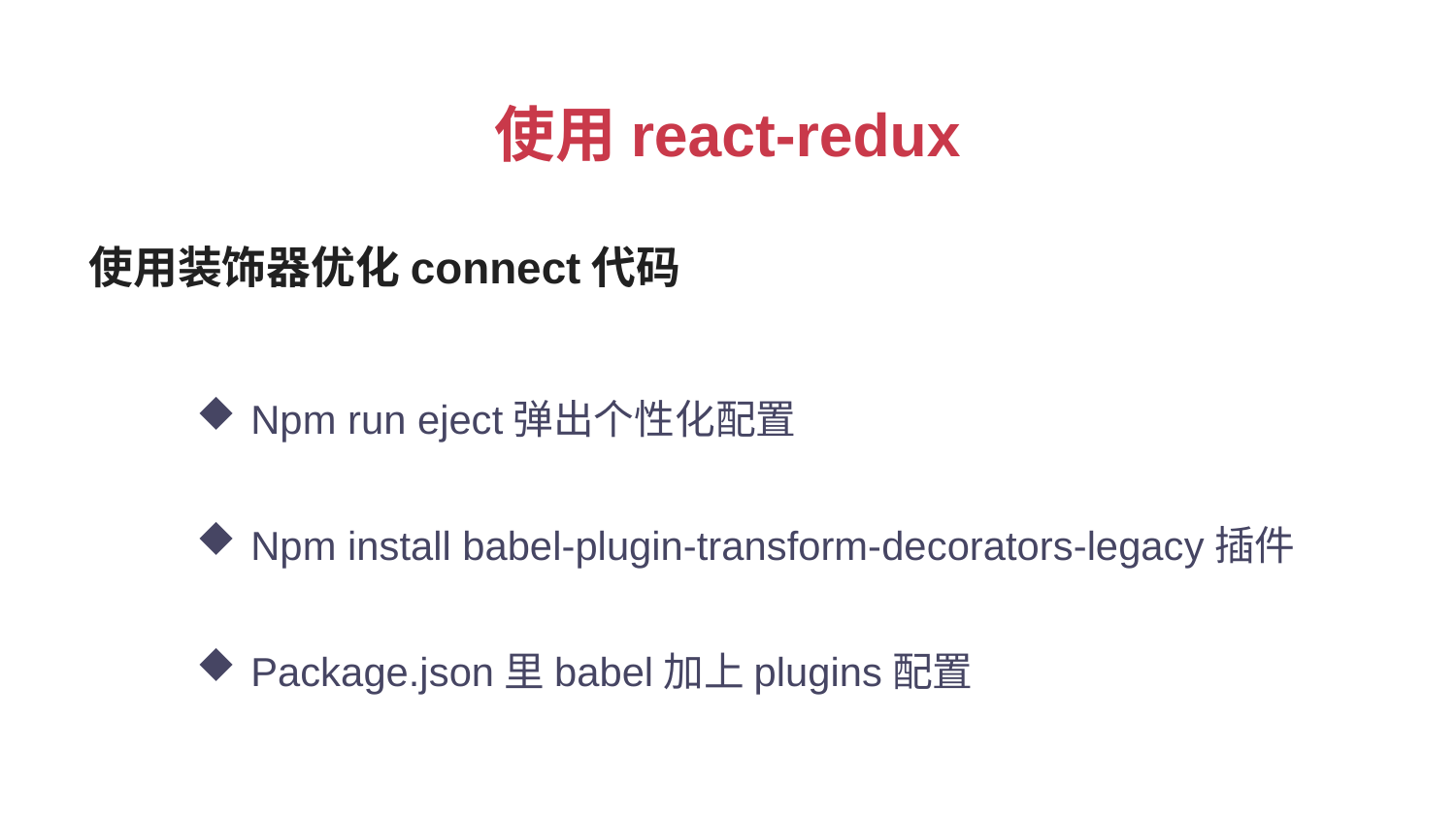

使用react-redux
使用装饰器优化connect代码
Npm run eject弹出个性化配置
Npm install babel-plugin-transform-decorators-legacy插件
Package.json里babel加上plugins配置